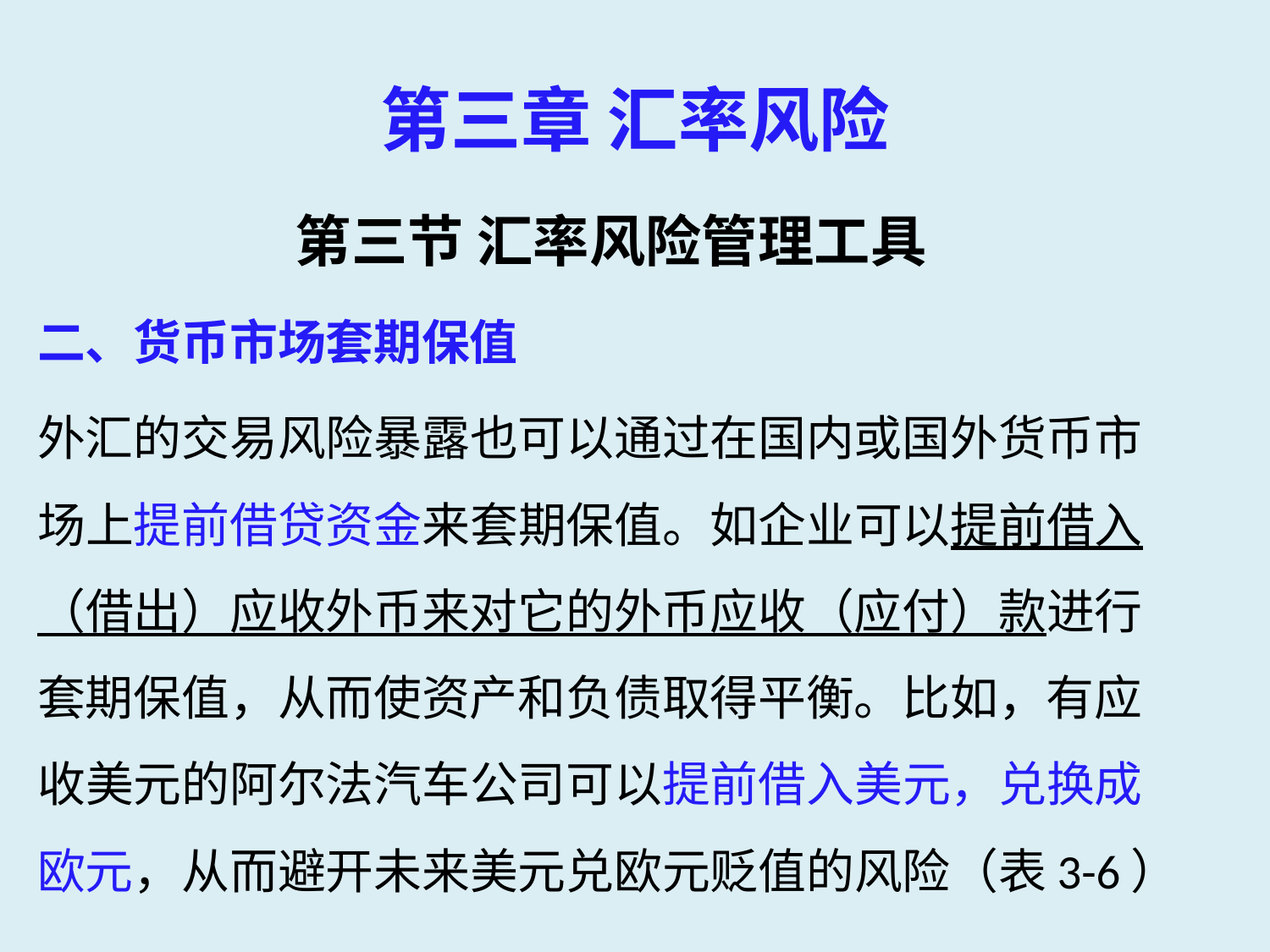

# 第三章 汇率风险
第三节 汇率风险管理工具
二、货币市场套期保值
外汇的交易风险暴露也可以通过在国内或国外货币市场上提前借贷资金来套期保值。如企业可以提前借入（借出）应收外币来对它的外币应收（应付）款进行套期保值，从而使资产和负债取得平衡。比如，有应收美元的阿尔法汽车公司可以提前借入美元，兑换成欧元，从而避开未来美元兑欧元贬值的风险（表3-6）